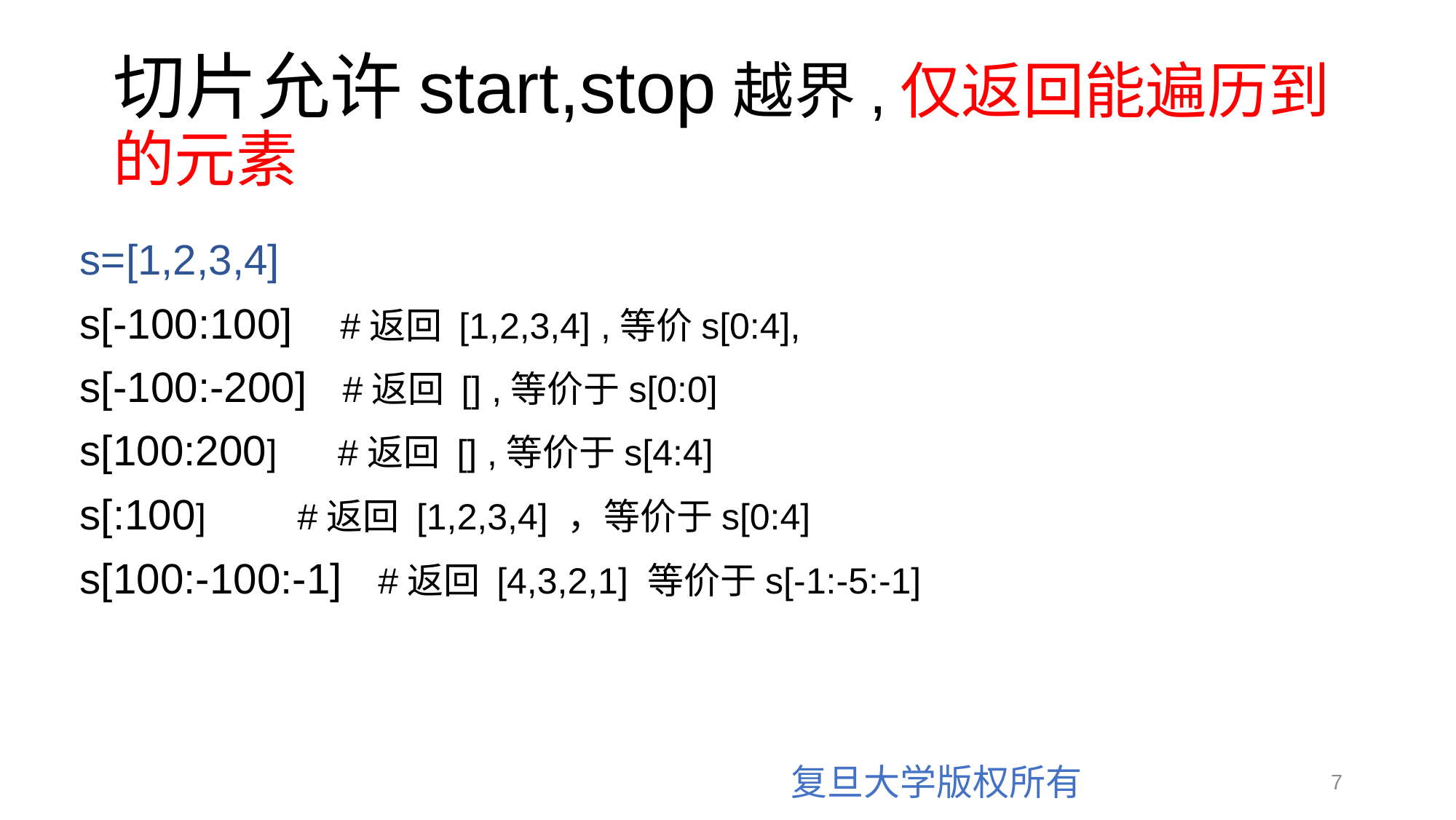

# 切片允许start,stop越界,仅返回能遍历到的元素
s=[1,2,3,4]
s[-100:100]    #返回 [1,2,3,4] ,等价s[0:4],
s[-100:-200]   #返回 [] ,等价于s[0:0]
s[100:200]      #返回 [] ,等价于s[4:4]
s[:100]         #返回 [1,2,3,4] ，等价于s[0:4]
s[100:-100:-1]   #返回 [4,3,2,1] 等价于s[-1:-5:-1]

7